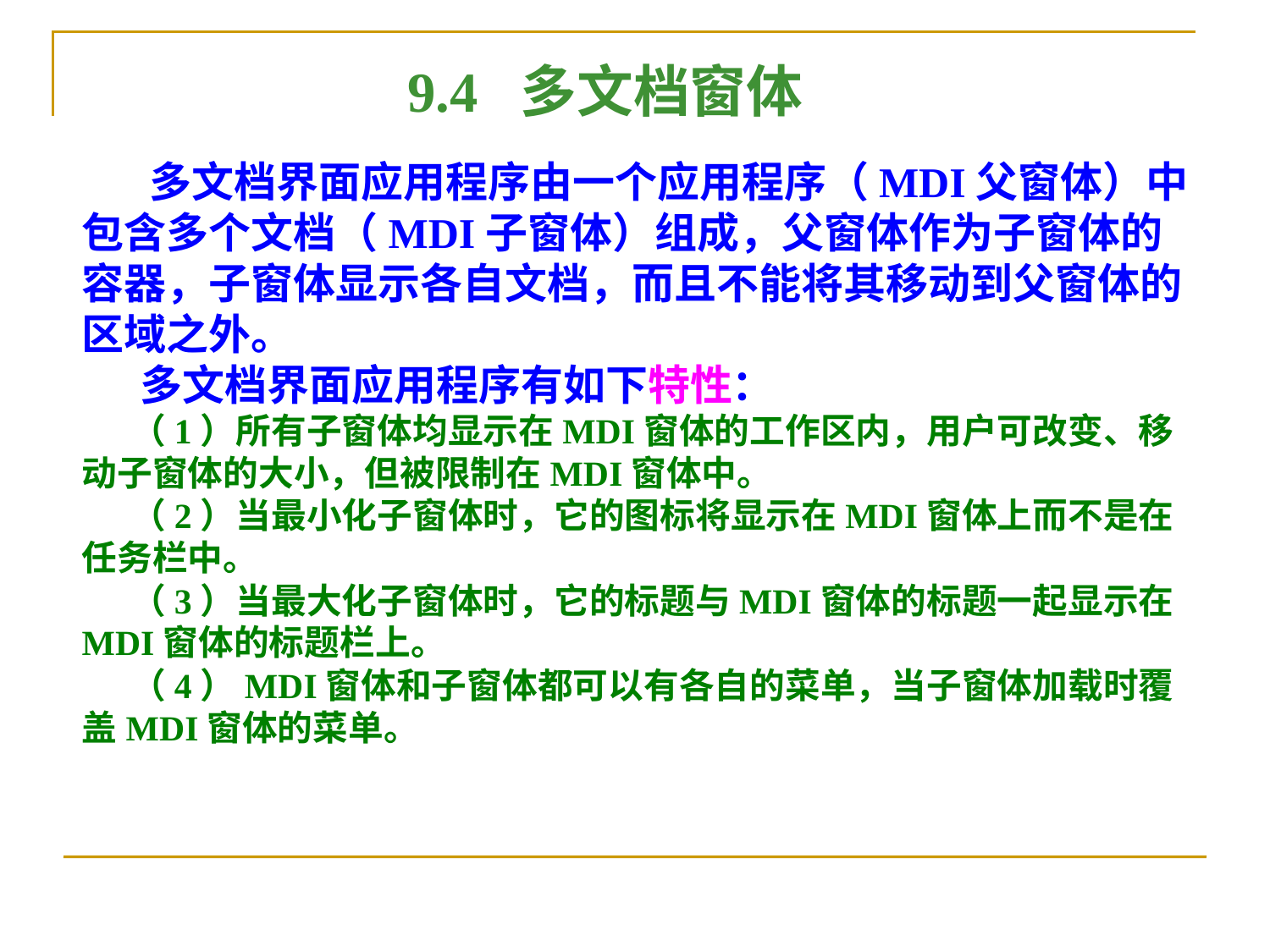

9.4  多文档窗体
      多文档界面应用程序由一个应用程序（MDI父窗体）中包含多个文档（MDI子窗体）组成，父窗体作为子窗体的容器，子窗体显示各自文档，而且不能将其移动到父窗体的区域之外。
     多文档界面应用程序有如下特性：
     （1）所有子窗体均显示在MDI窗体的工作区内，用户可改变、移动子窗体的大小，但被限制在MDI窗体中。
     （2）当最小化子窗体时，它的图标将显示在MDI窗体上而不是在任务栏中。
     （3）当最大化子窗体时，它的标题与MDI窗体的标题一起显示在MDI窗体的标题栏上。
     （4）MDI窗体和子窗体都可以有各自的菜单，当子窗体加载时覆盖MDI窗体的菜单。